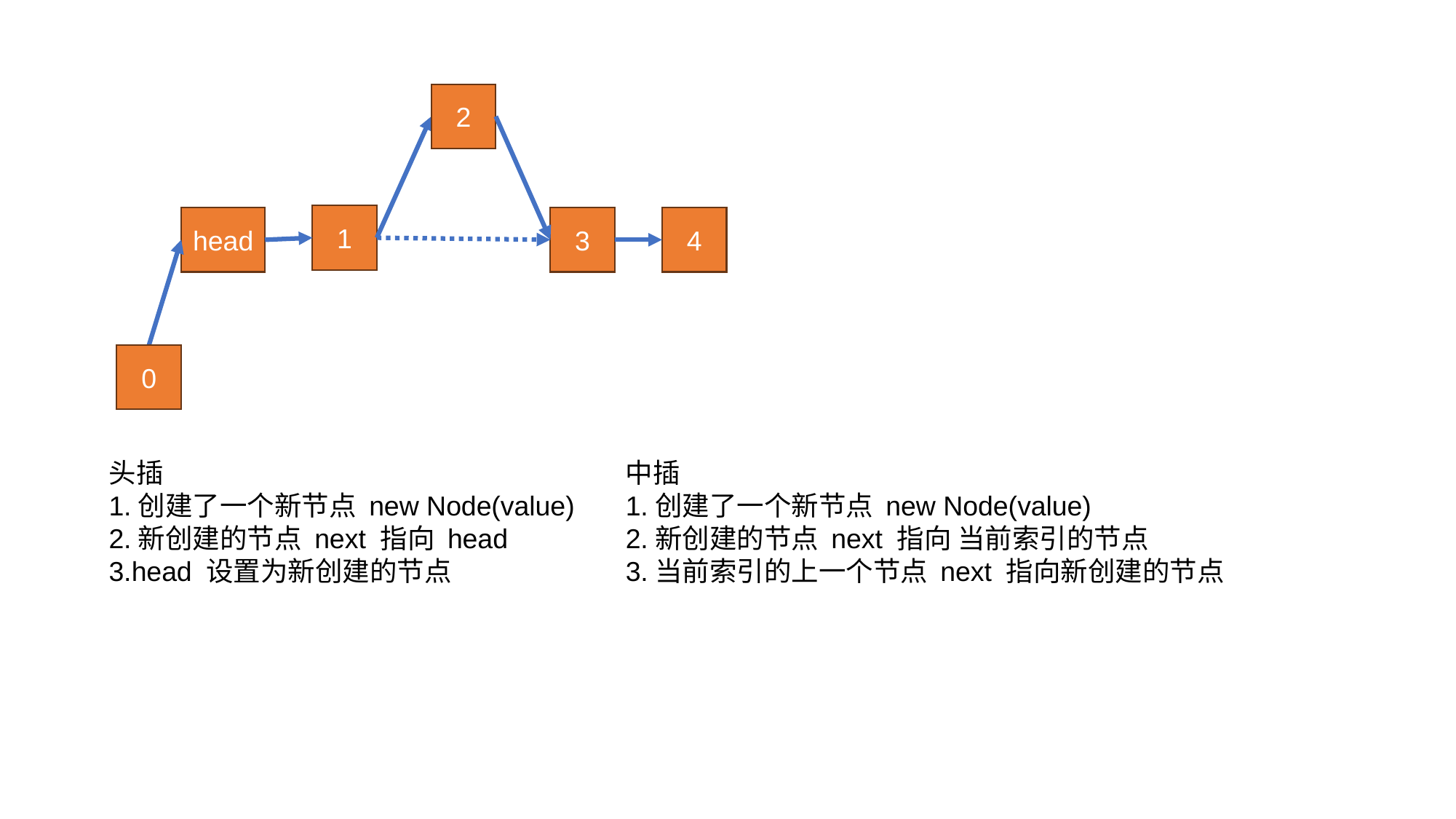

2
1
head
3
4
0
头插
1.创建了一个新节点 new Node(value)
2.新创建的节点 next 指向 head
3.head 设置为新创建的节点
中插
1.创建了一个新节点 new Node(value)
2.新创建的节点 next 指向 当前索引的节点
3.当前索引的上一个节点 next 指向新创建的节点